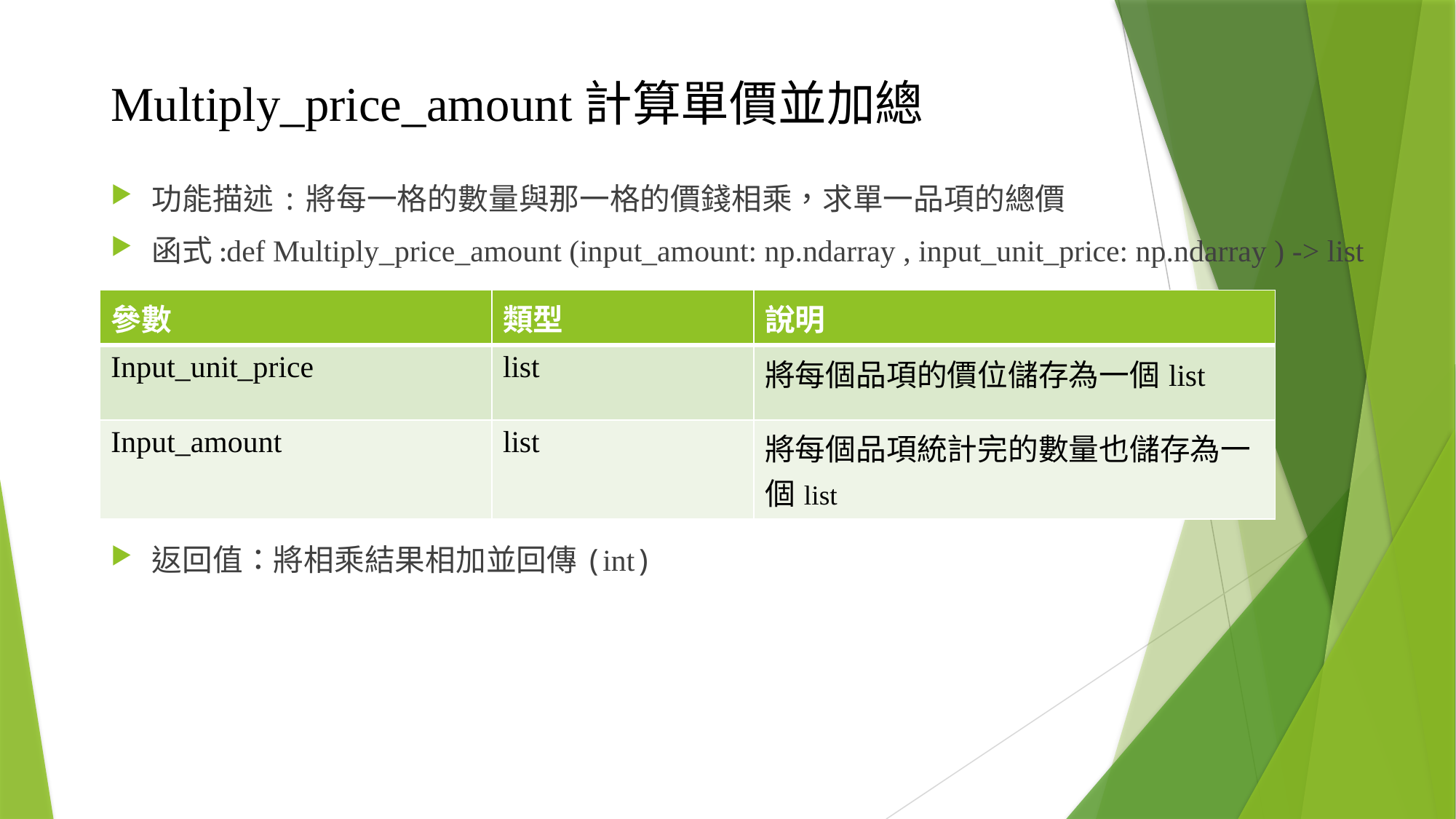

Multiply_price_amount計算單價並加總
功能描述:將每一格的數量與那一格的價錢相乘，求單一品項的總價
函式:def Multiply_price_amount (input_amount: np.ndarray , input_unit_price: np.ndarray ) -> list

返回值：將相乘結果相加並回傳(int)

| 參數 | 類型 | 說明 |
| --- | --- | --- |
| Input\_unit\_price | list | 將每個品項的價位儲存為一個list |
| Input\_amount | list | 將每個品項統計完的數量也儲存為一個list |